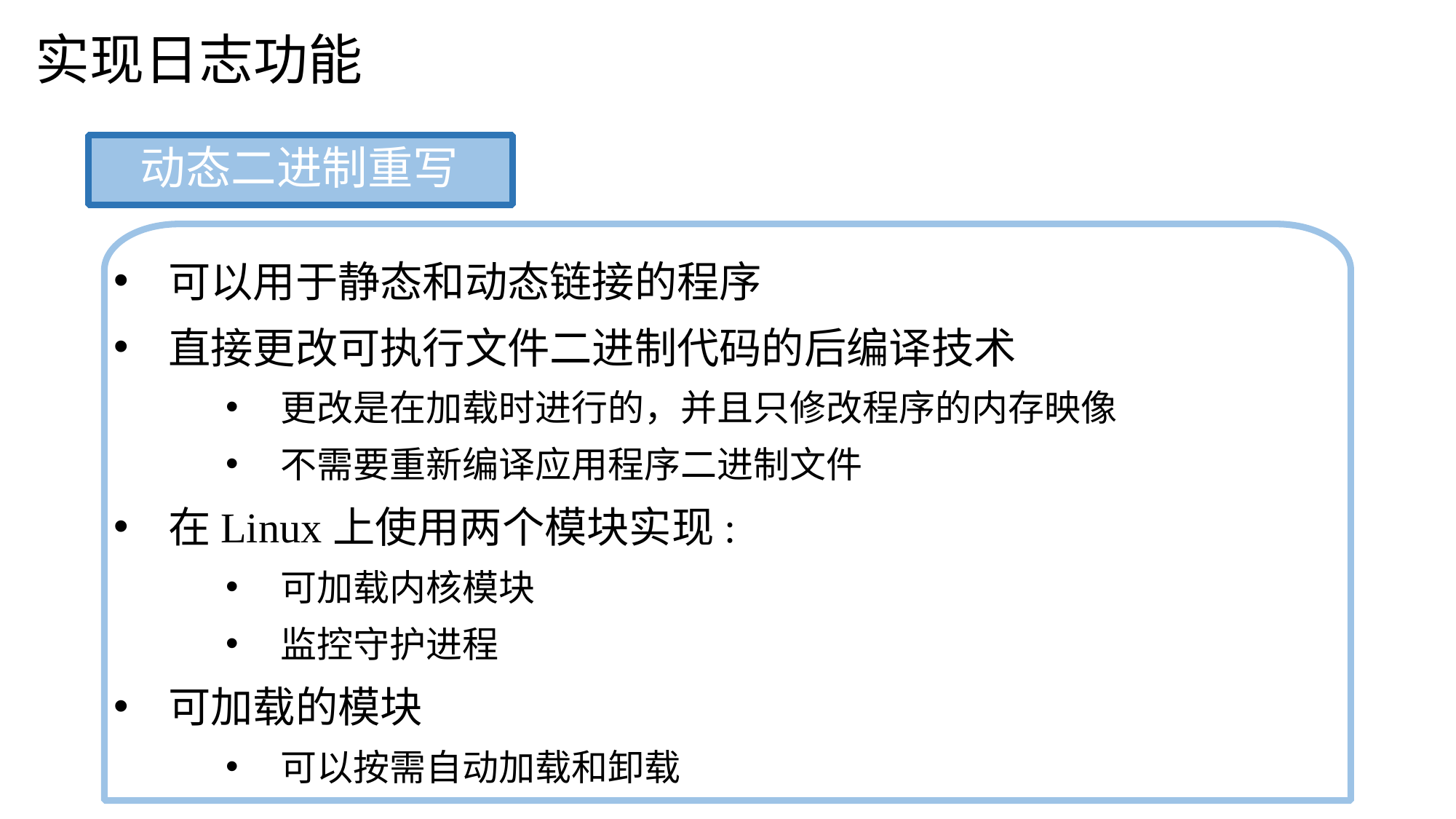

实现日志功能

动态二进制重写
可以用于静态和动态链接的程序
直接更改可执行文件二进制代码的后编译技术
更改是在加载时进行的，并且只修改程序的内存映像
不需要重新编译应用程序二进制文件
在Linux上使用两个模块实现:
可加载内核模块
监控守护进程
可加载的模块
可以按需自动加载和卸载